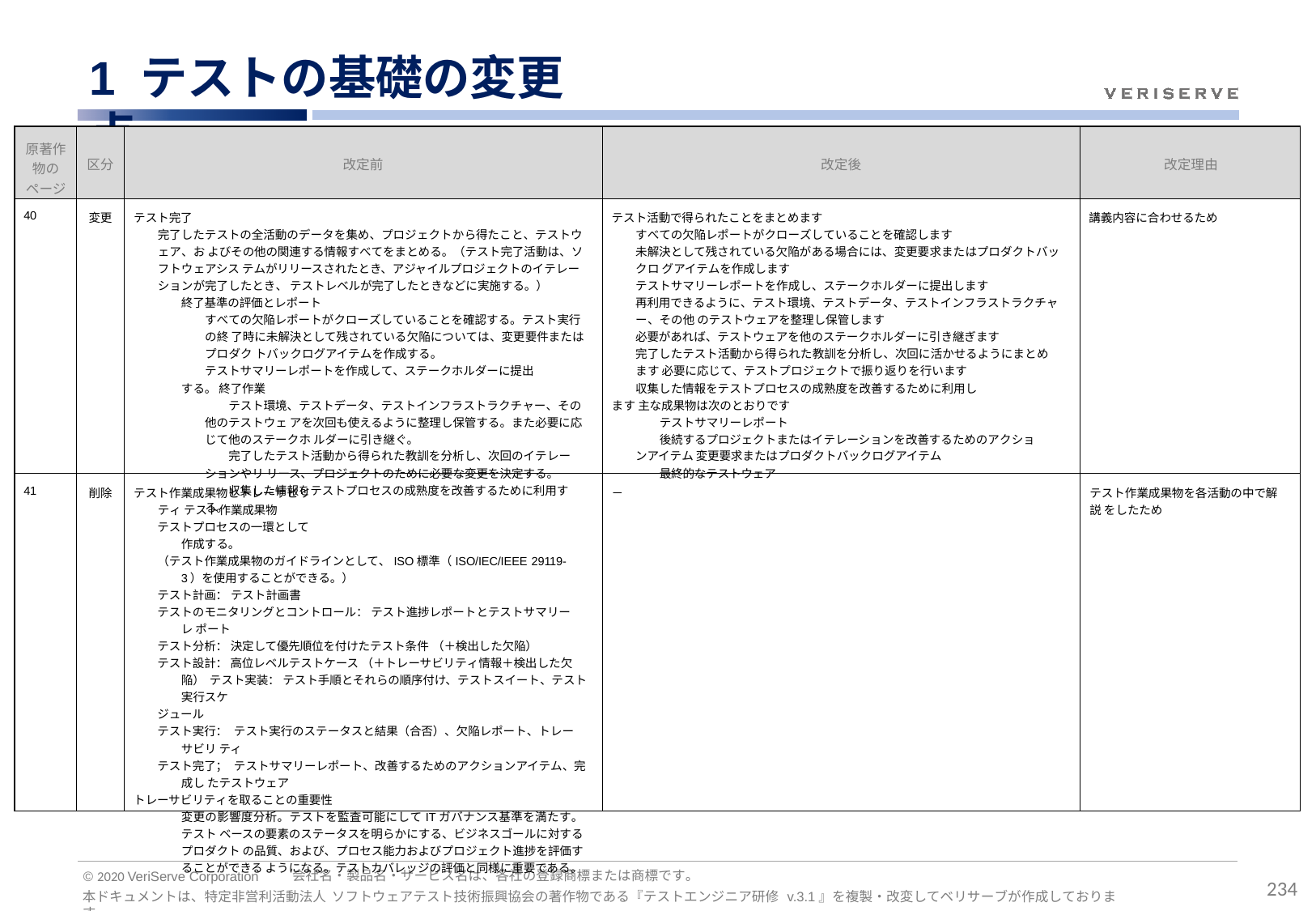

# 1 テストの基礎の変更点

| 原著作 物の ページ | 区分 | 改定前 | 改定後 | 改定理由 |
| --- | --- | --- | --- | --- |
| 40 | 変更 | テスト完了 完了したテストの全活動のデータを集め、プロジェクトから得たこと、テストウェア、お よびその他の関連する情報すべてをまとめる。（テスト完了活動は、ソフトウェアシス テムがリリースされたとき、アジャイルプロジェクトのイテレーションが完了したとき、 テストレベルが完了したときなどに実施する。） 終了基準の評価とレポート すべての欠陥レポートがクローズしていることを確認する。テスト実行の終 了時に未解決として残されている欠陥については、変更要件またはプロダク トバックログアイテムを作成する。 テストサマリーレポートを作成して、ステークホルダーに提出する。 終了作業 テスト環境、テストデータ、テストインフラストラクチャー、その他のテストウェ アを次回も使えるように整理し保管する。また必要に応じて他のステークホ ルダーに引き継ぐ。 完了したテスト活動から得られた教訓を分析し、次回のイテレーションやリ リース、プロジェクトのために必要な変更を決定する。 収集した情報をテストプロセスの成熟度を改善するために利用する。 | テスト活動で得られたことをまとめます すべての欠陥レポートがクローズしていることを確認します 未解決として残されている欠陥がある場合には、変更要求またはプロダクトバックロ グアイテムを作成します テストサマリーレポートを作成し、ステークホルダーに提出します 再利用できるように、テスト環境、テストデータ、テストインフラストラクチャー、その他 のテストウェアを整理し保管します 必要があれば、テストウェアを他のステークホルダーに引き継ぎます 完了したテスト活動から得られた教訓を分析し、次回に活かせるようにまとめます 必要に応じて、テストプロジェクトで振り返りを行います 収集した情報をテストプロセスの成熟度を改善するために利用します 主な成果物は次のとおりです テストサマリーレポート 後続するプロジェクトまたはイテレーションを改善するためのアクションアイテム 変更要求またはプロダクトバックログアイテム 最終的なテストウェア | 講義内容に合わせるため |
| 41 | 削除 | テスト作業成果物とトレーサビリティ テスト作業成果物 テストプロセスの一環として作成する。 （テスト作業成果物のガイドラインとして、ISO標準（ISO/IEC/IEEE 29119- 3）を使用することができる。） テスト計画： テスト計画書 テストのモニタリングとコントロール： テスト進捗レポートとテストサマリーレ ポート テスト分析： 決定して優先順位を付けたテスト条件 （＋検出した欠陥） テスト設計： 高位レベルテストケース （＋トレーサビリティ情報＋検出した欠陥） テスト実装： テスト手順とそれらの順序付け、テストスイート、テスト実行スケ ジュール テスト実行： テスト実行のステータスと結果（合否）、欠陥レポート、トレーサビリ ティ テスト完了； テストサマリーレポート、改善するためのアクションアイテム、完成し たテストウェア トレーサビリティを取ることの重要性 変更の影響度分析。テストを監査可能にしてITガバナンス基準を満たす。テスト ベースの要素のステータスを明らかにする、ビジネスゴールに対するプロダクト の品質、および、プロセス能力およびプロジェクト進捗を評価することができる ようになる。テストカバレッジの評価と同様に重要である。 | － | テスト作業成果物を各活動の中で解説 をしたため |
会社名・製品名・サービス名は、各社の登録商標または商標です。
© 2020 VeriServe Corporation
234
本ドキュメントは、特定非営利活動法人 ソフトウェアテスト技術振興協会の著作物である『テストエンジニア研修 v.3.1』を複製・改変してベリサーブが作成しております。